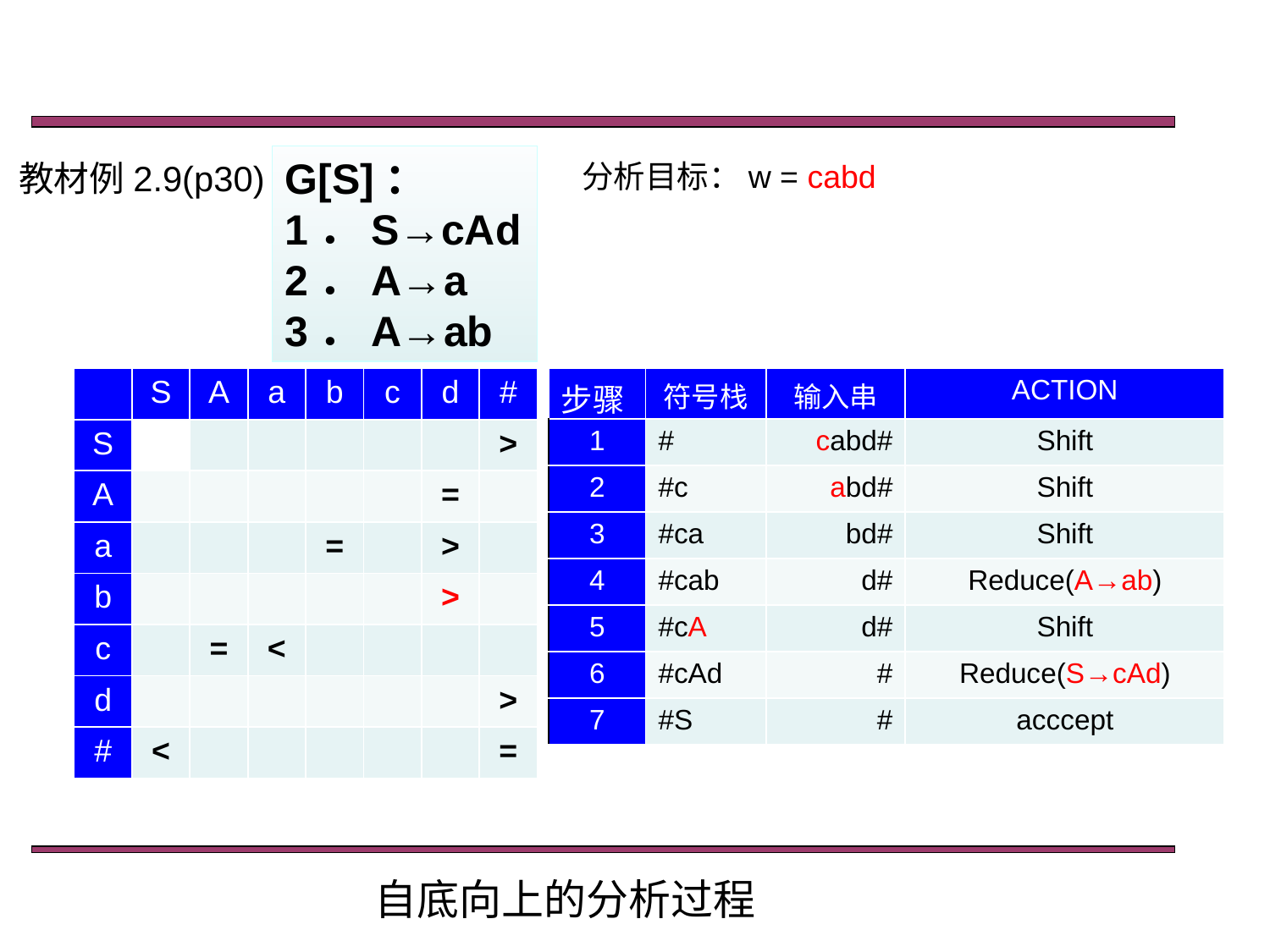

G[S]：
1．S→cAd
2．A→a
3．A→ab
教材例2.9(p30)
分析目标：w = cabd
|  | S | A | a | b | c | d | # |
| --- | --- | --- | --- | --- | --- | --- | --- |
| S |  |  |  |  |  |  | > |
| A |  |  |  |  |  | = |  |
| a |  |  |  | = |  | > |  |
| b |  |  |  |  |  | > |  |
| c |  | = | < |  |  |  |  |
| d |  |  |  |  |  |  | > |
| # | < |  |  |  |  |  | = |
| 步骤 | 符号栈 | 输入串 | ACTION |
| --- | --- | --- | --- |
| 1 | # | cabd# | Shift |
| 2 | #c | abd# | Shift |
| 3 | #ca | bd# | Shift |
| 4 | #cab | d# | Reduce(A→ab) |
| 5 | #cA | d# | Shift |
| 6 | #cAd | # | Reduce(S→cAd) |
| 7 | #S | # | acccept |
自底向上的分析过程